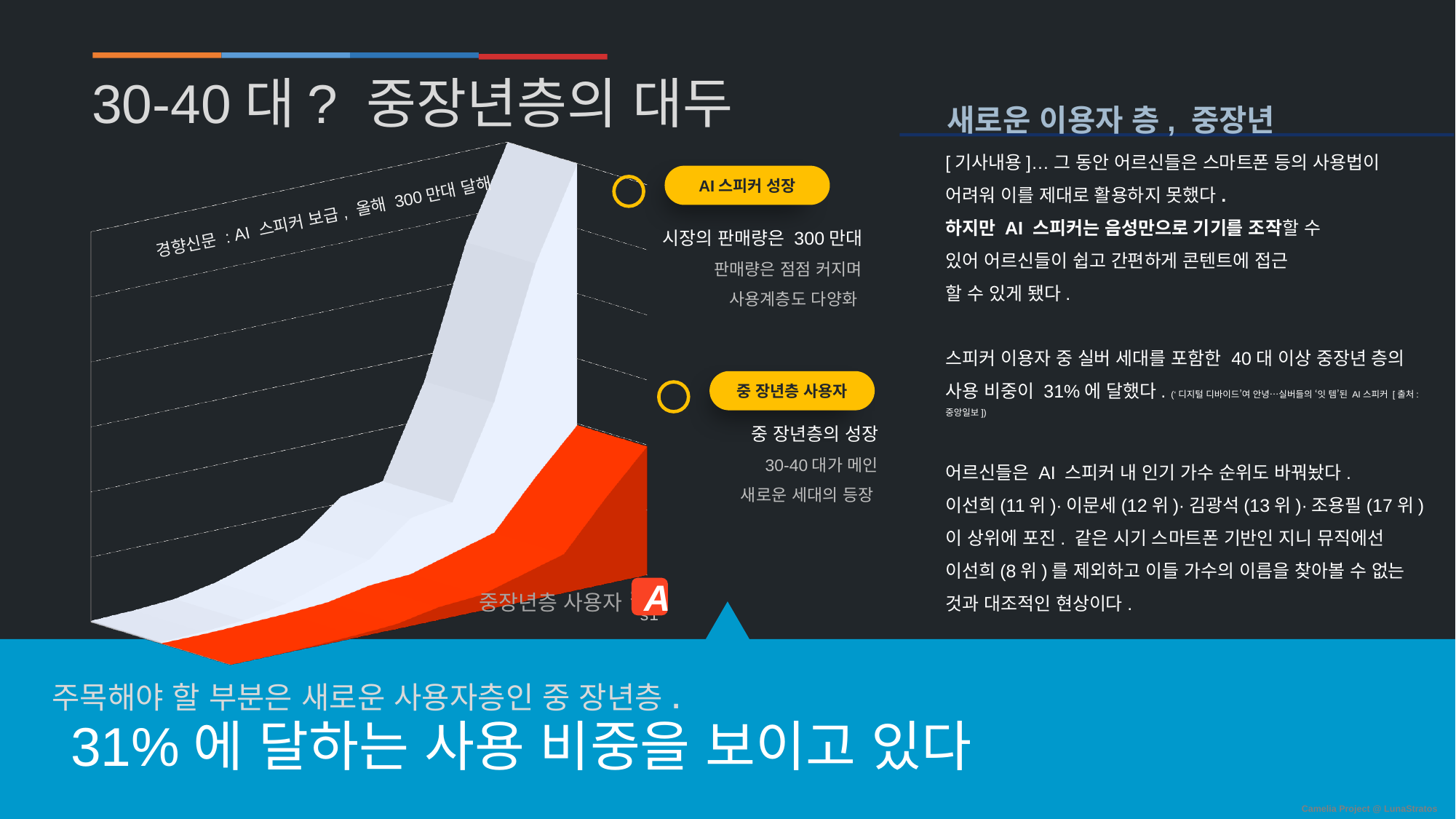

30-40대? 중장년층의 대두
새로운 이용자 층, 중장년

[unsupported chart]

A
중장년층 사용자
[기사내용]…그 동안 어르신들은 스마트폰 등의 사용법이 어려워 이를 제대로 활용하지 못했다.
하지만 AI 스피커는 음성만으로 기기를 조작할 수
있어 어르신들이 쉽고 간편하게 콘텐트에 접근
할 수 있게 됐다.

스피커 이용자 중 실버 세대를 포함한 40대 이상 중장년 층의 사용 비중이 31%에 달했다. (‘디지털 디바이드’여 안녕…실버들의 ‘잇 템’된 AI스피커 [출처: 중앙일보])

어르신들은 AI 스피커 내 인기 가수 순위도 바꿔놨다.
이선희(11위)·이문세(12위)·김광석(13위)·조용필(17위)이 상위에 포진. 같은 시기 스마트폰 기반인 지니 뮤직에선 이선희(8위)를 제외하고 이들 가수의 이름을 찾아볼 수 없는 것과 대조적인 현상이다.

AI스피커 성장

시장의 판매량은 300만대
판매량은 점점 커지며
사용계층도 다양화
경향신문 : AI 스피커 보급, 올해 300만대 달해
중 장년층 사용자

중 장년층의 성장
30-40대가 메인
새로운 세대의 등장

주목해야 할 부분은 새로운 사용자층인 중 장년층.
31%에 달하는 사용 비중을 보이고 있다
Camelia Project @ LunaStratos